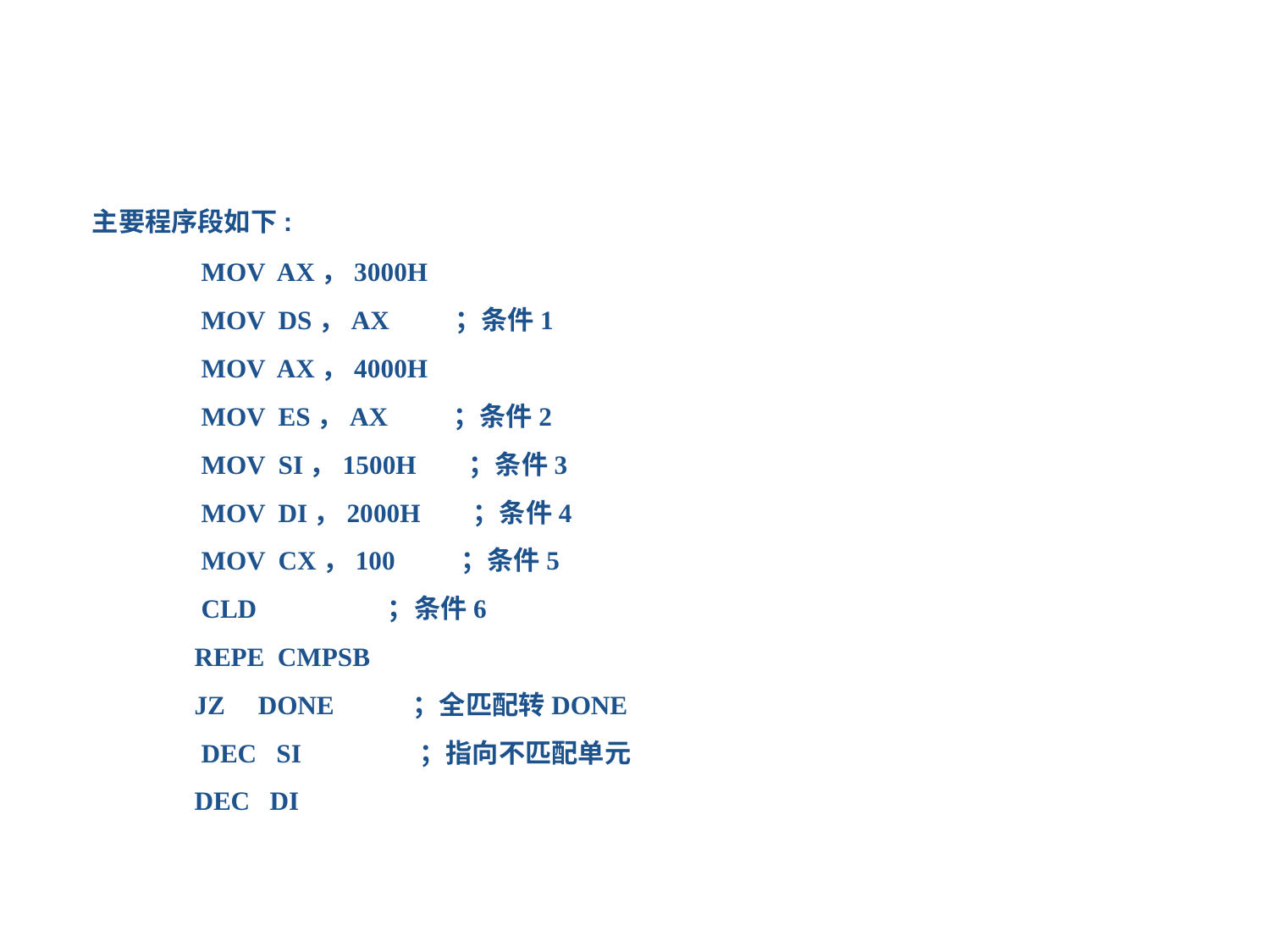

主要程序段如下:
   	 MOV  AX，3000H
   	 MOV  DS，AX         ；条件1
   	 MOV  AX，4000H
   	 MOV  ES，AX         ；条件2
   	 MOV  SI，1500H       ；条件3
   	 MOV  DI，2000H       ；条件4
   	 MOV  CX，100         ；条件5
   	 CLD                   ；条件6
	REPE  CMPSB
    	JZ     DONE           ；全匹配转DONE
   	 DEC   SI                 ；指向不匹配单元
    	DEC   DI